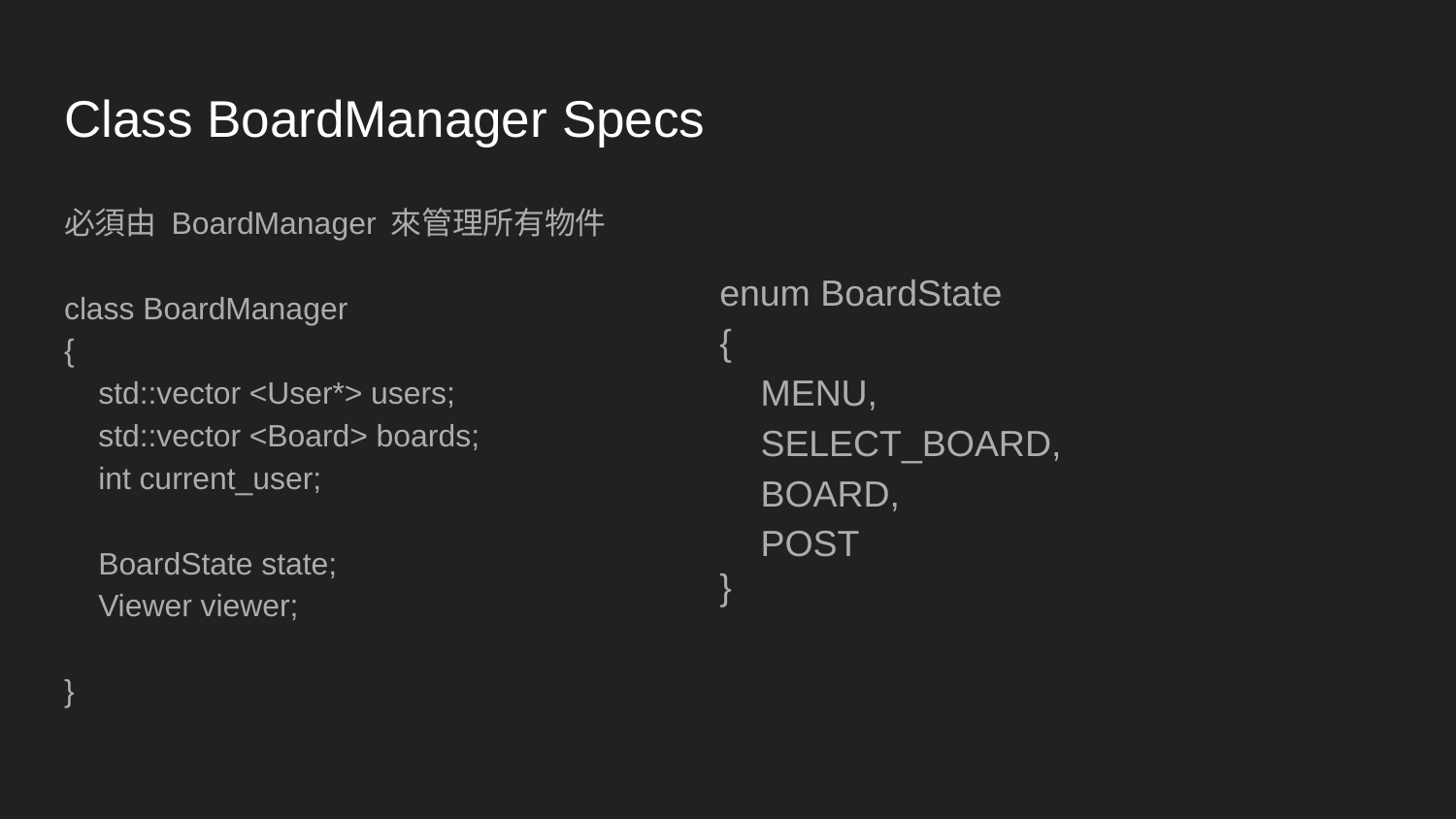

# Class BoardManager Specs

enum BoardState
{
    MENU,
    SELECT_BOARD,
    BOARD,
    POST
}
必須由 BoardManager 來管理所有物件

class BoardManager
{
    std::vector <User*> users;
    std::vector <Board> boards;
    int current_user;

    BoardState state;
    Viewer viewer;

}